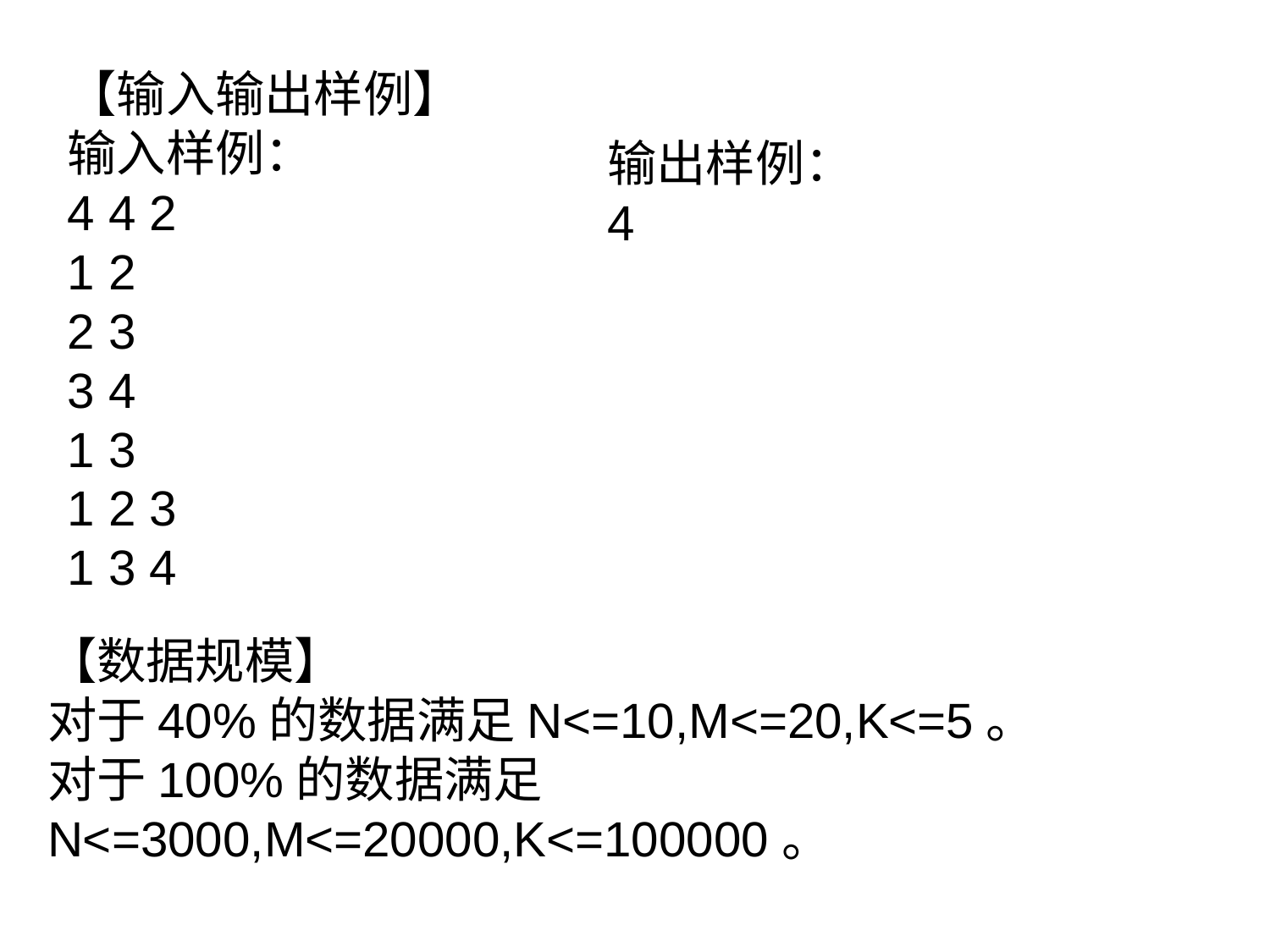

【输入输出样例】
输入样例：
4 4 2
1 2
2 3
3 4
1 3
1 2 3
1 3 4
输出样例：
4
【数据规模】
对于40%的数据满足N<=10,M<=20,K<=5。
对于100%的数据满足N<=3000,M<=20000,K<=100000。